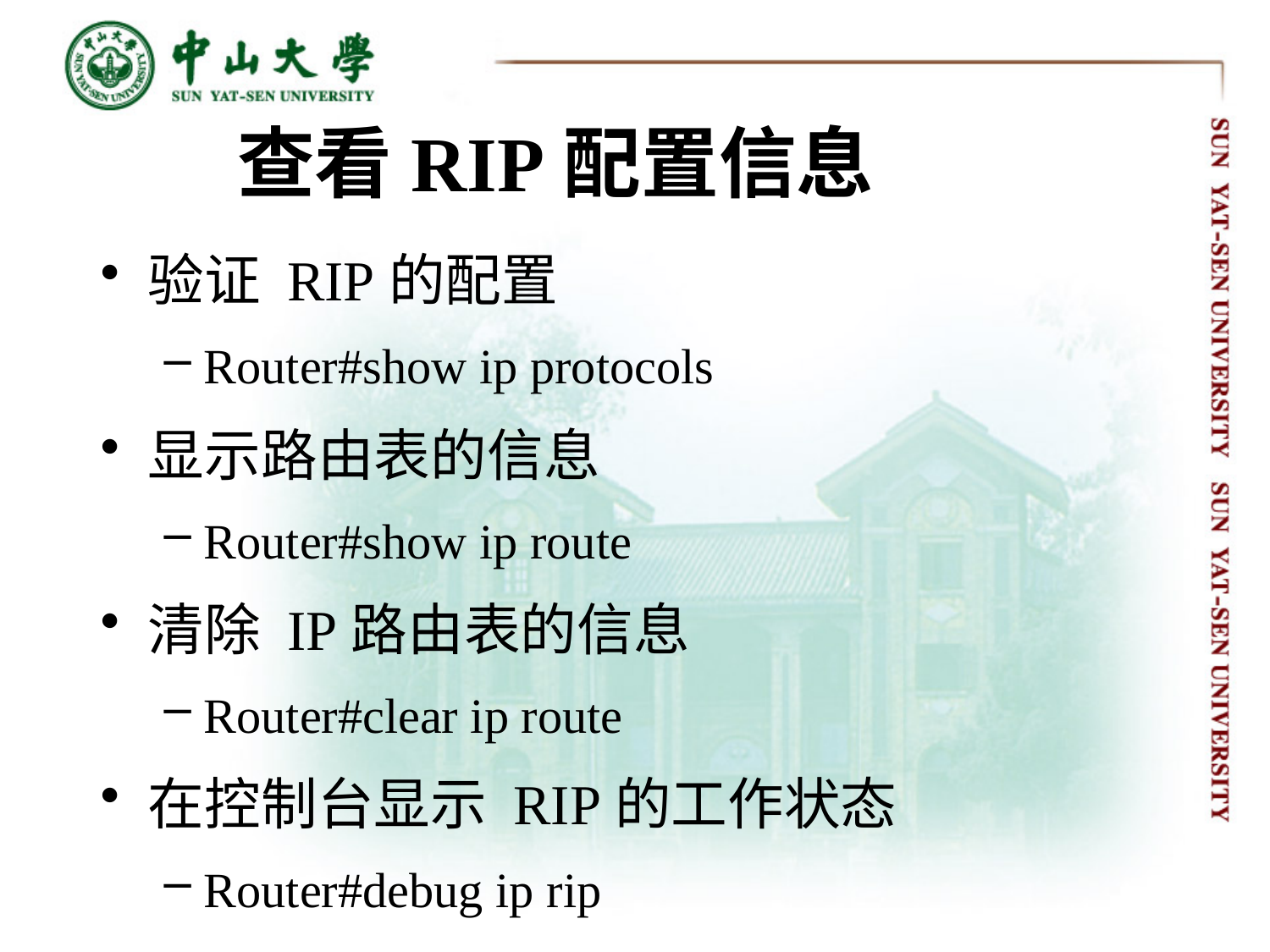

查看RIP配置信息
验证 RIP的配置
Router#show ip protocols
显示路由表的信息
Router#show ip route
清除 IP路由表的信息
Router#clear ip route
在控制台显示 RIP的工作状态
Router#debug ip rip